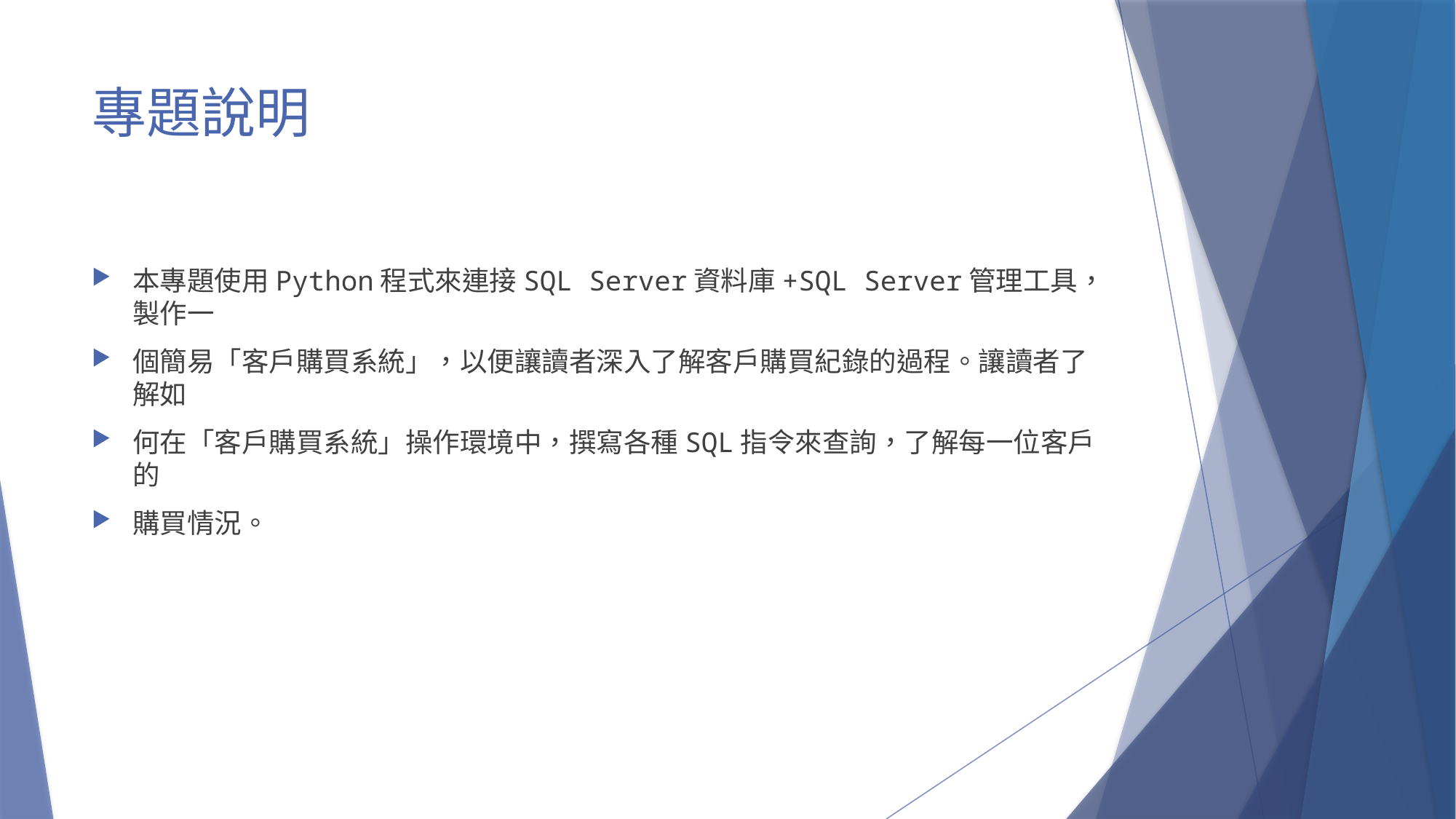

# 專題說明
本專題使用Python程式來連接SQL Server資料庫+SQL Server管理工具，製作一
個簡易「客戶購買系統」，以便讓讀者深入了解客戶購買紀錄的過程。讓讀者了解如
何在「客戶購買系統」操作環境中，撰寫各種SQL指令來查詢，了解每一位客戶的
購買情況。